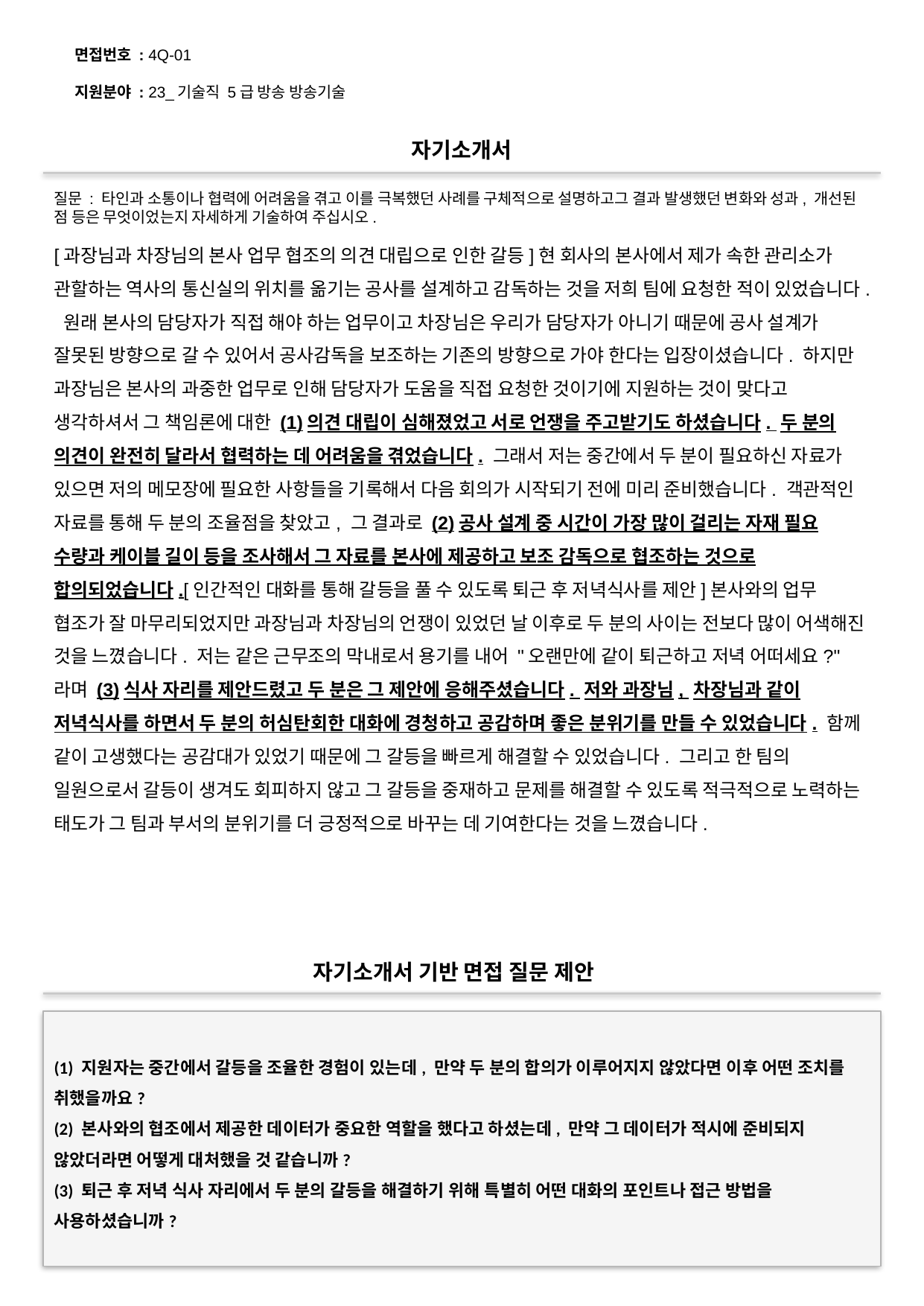

면접번호 : 4Q-01

지원분야 : 23_기술직 5급 방송 방송기술
#

자기소개서

질문 : 타인과 소통이나 협력에 어려움을 겪고 이를 극복했던 사례를 구체적으로 설명하고그 결과 발생했던 변화와 성과, 개선된 점 등은 무엇이었는지 자세하게 기술하여 주십시오.

[과장님과 차장님의 본사 업무 협조의 의견 대립으로 인한 갈등]현 회사의 본사에서 제가 속한 관리소가 관할하는 역사의 통신실의 위치를 옮기는 공사를 설계하고 감독하는 것을 저희 팀에 요청한 적이 있었습니다. 원래 본사의 담당자가 직접 해야 하는 업무이고 차장님은 우리가 담당자가 아니기 때문에 공사 설계가 잘못된 방향으로 갈 수 있어서 공사감독을 보조하는 기존의 방향으로 가야 한다는 입장이셨습니다. 하지만 과장님은 본사의 과중한 업무로 인해 담당자가 도움을 직접 요청한 것이기에 지원하는 것이 맞다고 생각하셔서 그 책임론에 대한 (1)의견 대립이 심해졌었고 서로 언쟁을 주고받기도 하셨습니다. 두 분의 의견이 완전히 달라서 협력하는 데 어려움을 겪었습니다. 그래서 저는 중간에서 두 분이 필요하신 자료가 있으면 저의 메모장에 필요한 사항들을 기록해서 다음 회의가 시작되기 전에 미리 준비했습니다. 객관적인 자료를 통해 두 분의 조율점을 찾았고, 그 결과로 (2)공사 설계 중 시간이 가장 많이 걸리는 자재 필요 수량과 케이블 길이 등을 조사해서 그 자료를 본사에 제공하고 보조 감독으로 협조하는 것으로 합의되었습니다.[인간적인 대화를 통해 갈등을 풀 수 있도록 퇴근 후 저녁식사를 제안]본사와의 업무 협조가 잘 마무리되었지만 과장님과 차장님의 언쟁이 있었던 날 이후로 두 분의 사이는 전보다 많이 어색해진 것을 느꼈습니다. 저는 같은 근무조의 막내로서 용기를 내어 "오랜만에 같이 퇴근하고 저녁 어떠세요?"라며 (3)식사 자리를 제안드렸고 두 분은 그 제안에 응해주셨습니다. 저와 과장님, 차장님과 같이 저녁식사를 하면서 두 분의 허심탄회한 대화에 경청하고 공감하며 좋은 분위기를 만들 수 있었습니다. 함께 같이 고생했다는 공감대가 있었기 때문에 그 갈등을 빠르게 해결할 수 있었습니다. 그리고 한 팀의 일원으로서 갈등이 생겨도 회피하지 않고 그 갈등을 중재하고 문제를 해결할 수 있도록 적극적으로 노력하는 태도가 그 팀과 부서의 분위기를 더 긍정적으로 바꾸는 데 기여한다는 것을 느꼈습니다.

자기소개서 기반 면접 질문 제안

(1) 지원자는 중간에서 갈등을 조율한 경험이 있는데, 만약 두 분의 합의가 이루어지지 않았다면 이후 어떤 조치를 취했을까요?
(2) 본사와의 협조에서 제공한 데이터가 중요한 역할을 했다고 하셨는데, 만약 그 데이터가 적시에 준비되지 않았더라면 어떻게 대처했을 것 같습니까?
(3) 퇴근 후 저녁 식사 자리에서 두 분의 갈등을 해결하기 위해 특별히 어떤 대화의 포인트나 접근 방법을 사용하셨습니까?